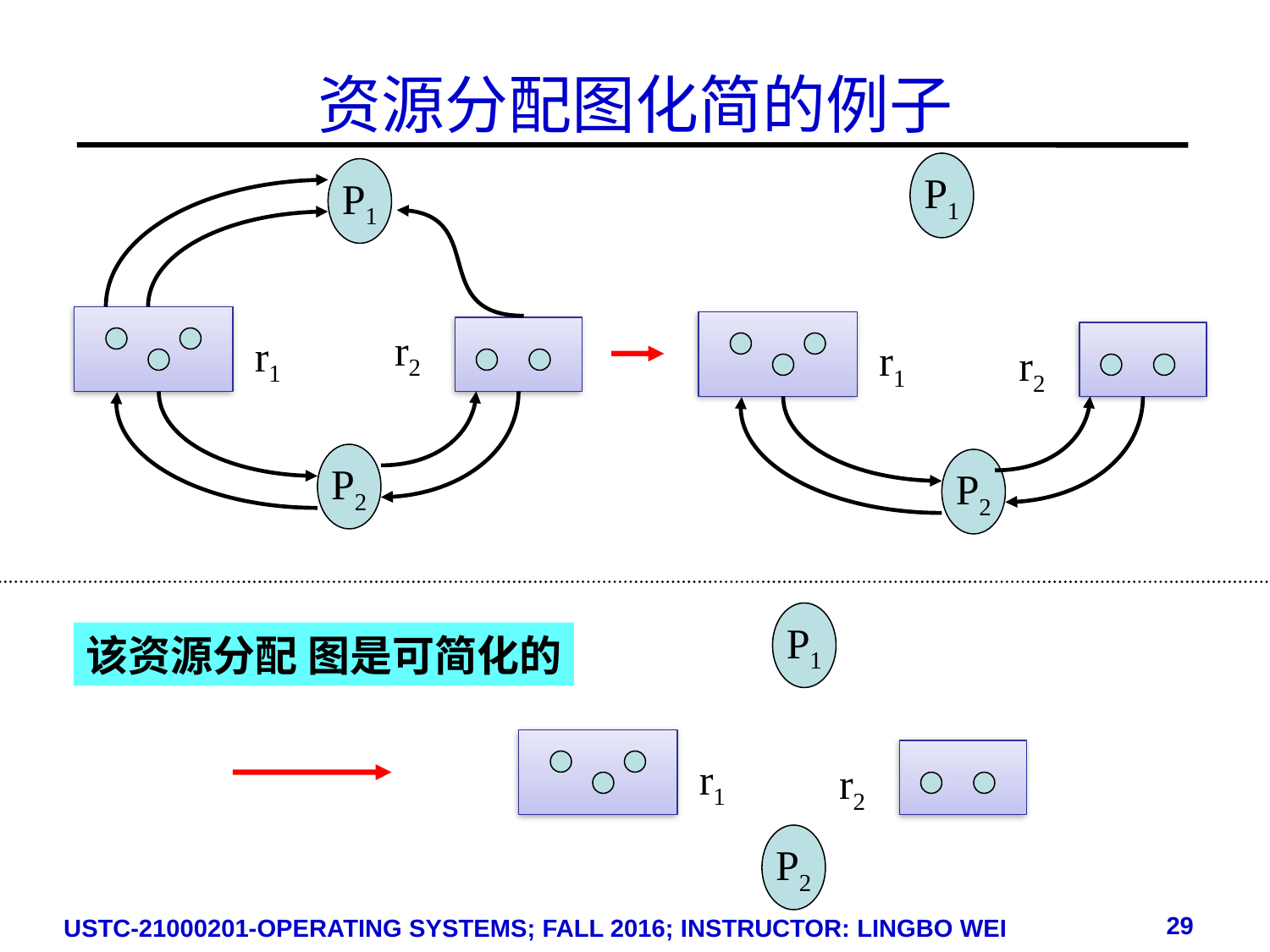

# 资源分配图化简的例子
P1

r1

P2
r2

P1

P2
r2
r1

P1

r1
r2
P2
该资源分配 图是可简化的

29
USTC-21000201-OPERATING SYSTEMS; FALL 2016; INSTRUCTOR: LINGBO WEI